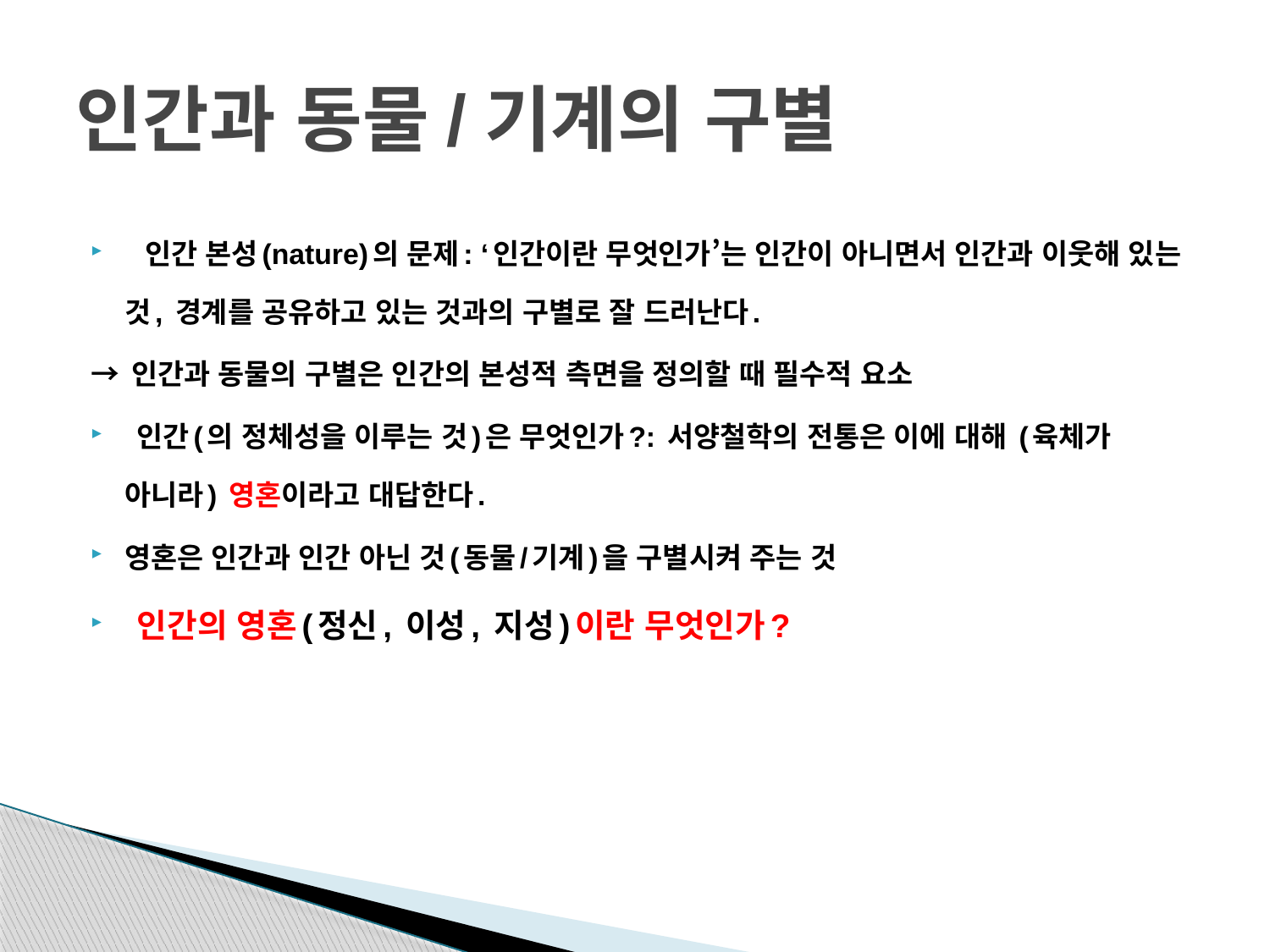

# 인간과 동물/기계의 구별
  인간 본성(nature)의 문제: ‘인간이란 무엇인가’는 인간이 아니면서 인간과 이웃해 있는 것, 경계를 공유하고 있는 것과의 구별로 잘 드러난다.
→ 인간과 동물의 구별은 인간의 본성적 측면을 정의할 때 필수적 요소
 인간(의 정체성을 이루는 것)은 무엇인가?: 서양철학의 전통은 이에 대해 (육체가 아니라) 영혼이라고 대답한다.
영혼은 인간과 인간 아닌 것(동물/기계)을 구별시켜 주는 것
 인간의 영혼(정신, 이성, 지성)이란 무엇인가?